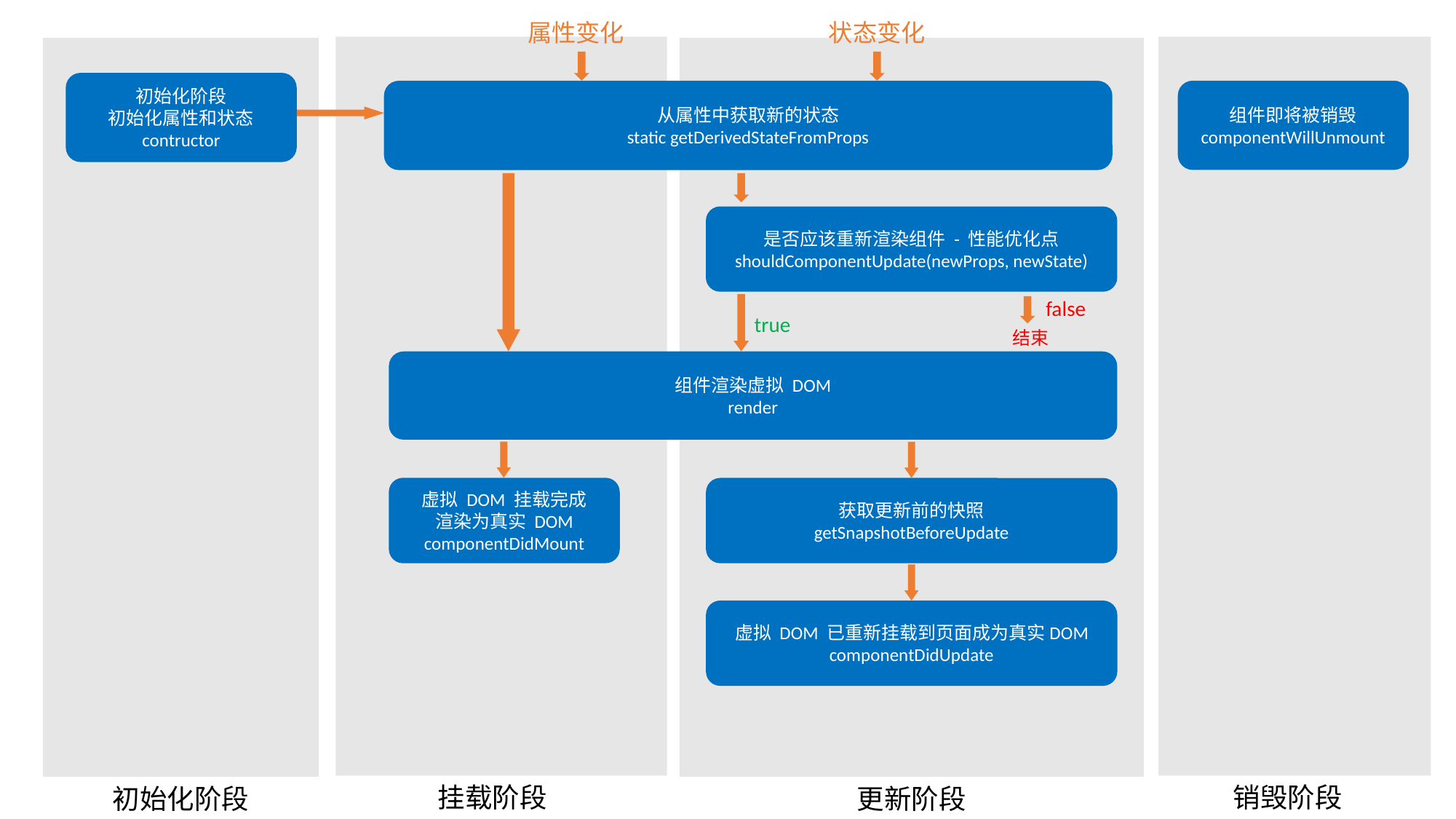

属性变化
状态变化

初始化阶段
初始化属性和状态
contructor
组件即将被销毁
componentWillUnmount
从属性中获取新的状态
static getDerivedStateFromProps

是否应该重新渲染组件 - 性能优化点
shouldComponentUpdate(newProps, newState)
false

true
结束
组件渲染虚拟 DOM
render

虚拟 DOM 挂载完成
渲染为真实 DOM
componentDidMount
获取更新前的快照
getSnapshotBeforeUpdate

虚拟 DOM 已重新挂载到页面成为真实DOM
componentDidUpdate
挂载阶段
销毁阶段
初始化阶段
更新阶段